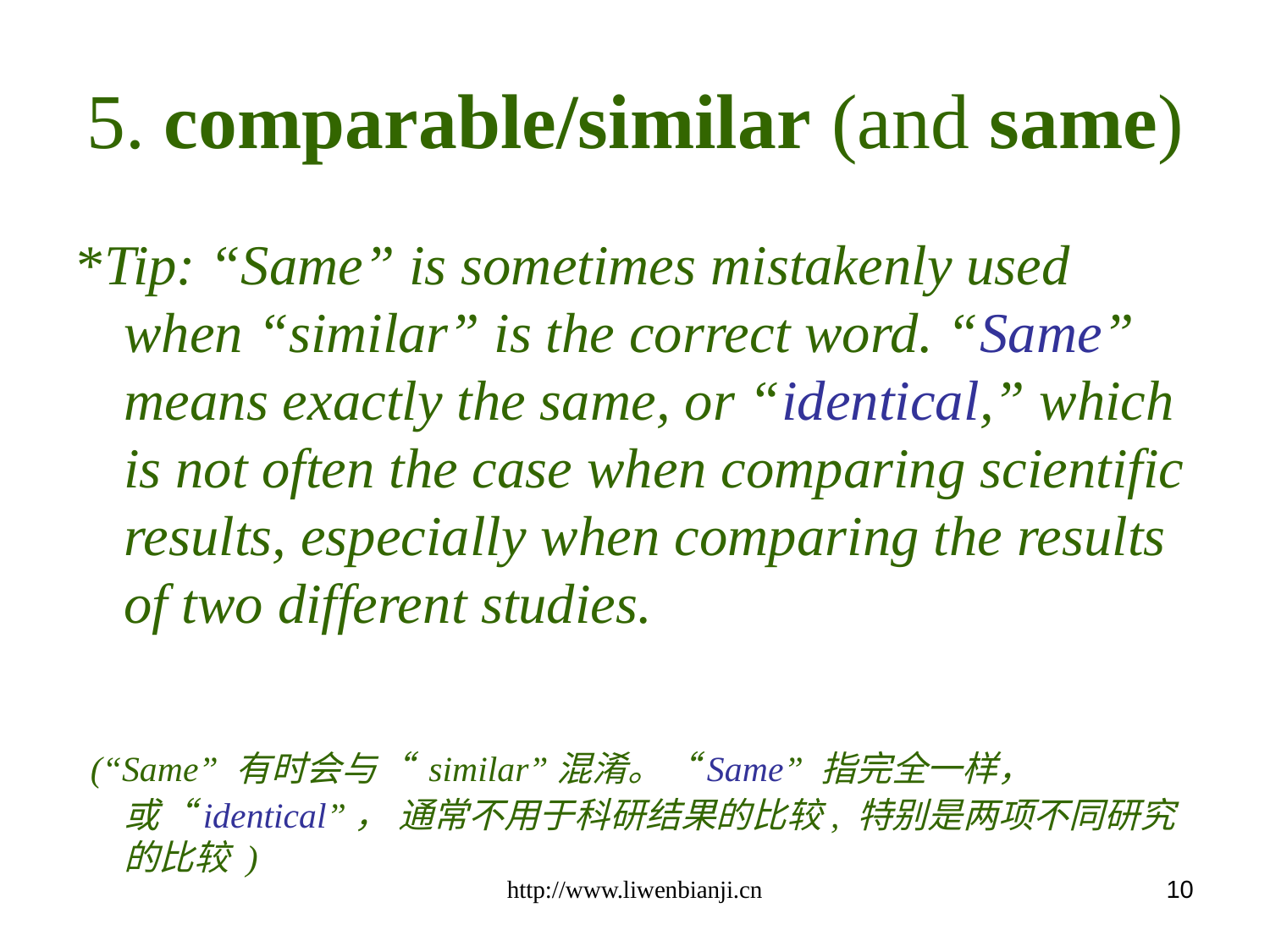

# 5. comparable/similar (and same)
*Tip: “Same” is sometimes mistakenly used when “similar” is the correct word. “Same” means exactly the same, or “identical,” which is not often the case when comparing scientific results, especially when comparing the results of two different studies.

 (“Same” 有时会与“ similar”混淆。“Same” 指完全一样，或“identical”， 通常不用于科研结果的比较, 特别是两项不同研究的比较 )
http://www.liwenbianji.cn
10